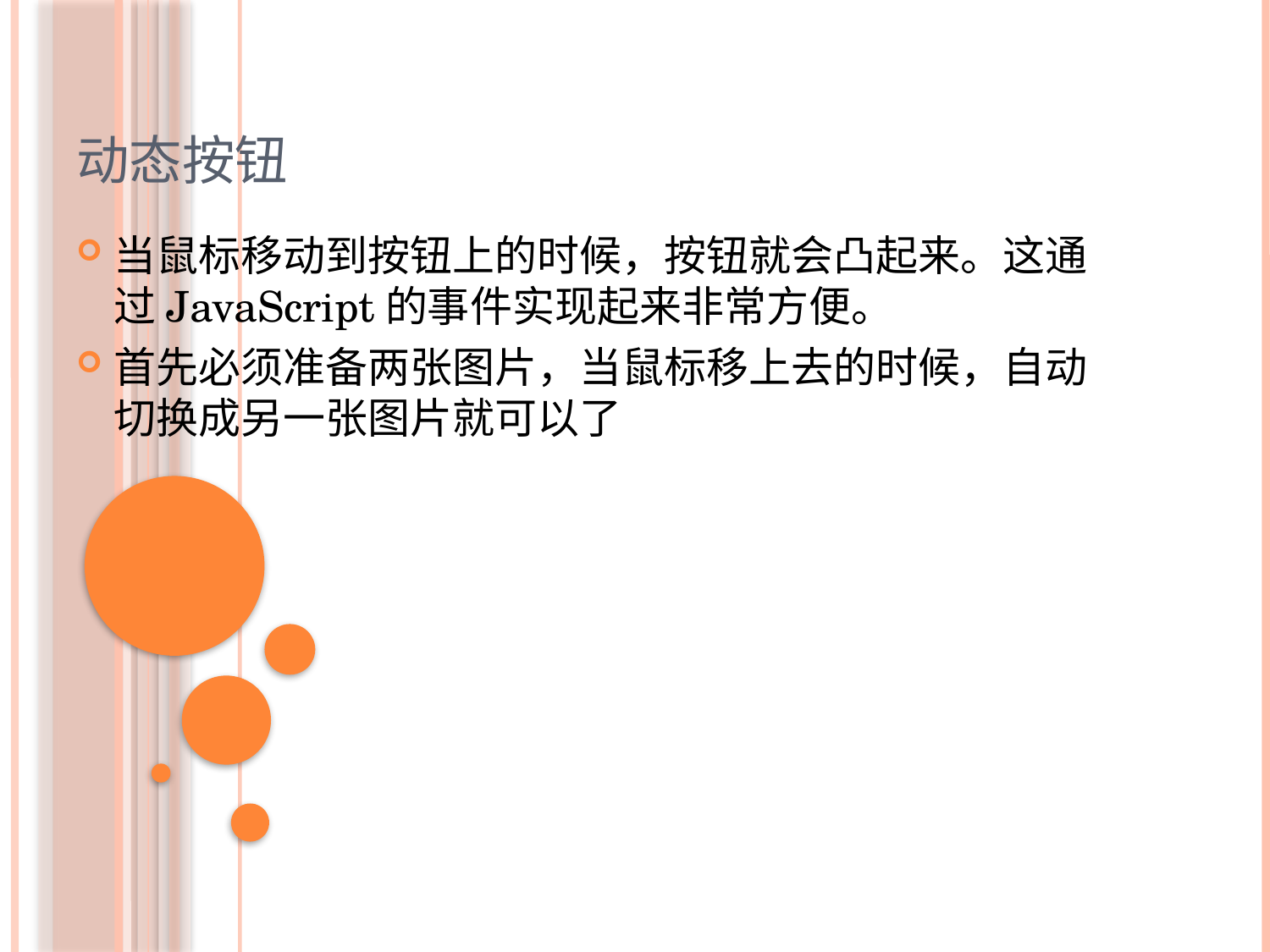

动态按钮
当鼠标移动到按钮上的时候，按钮就会凸起来。这通过JavaScript的事件实现起来非常方便。
首先必须准备两张图片，当鼠标移上去的时候，自动切换成另一张图片就可以了